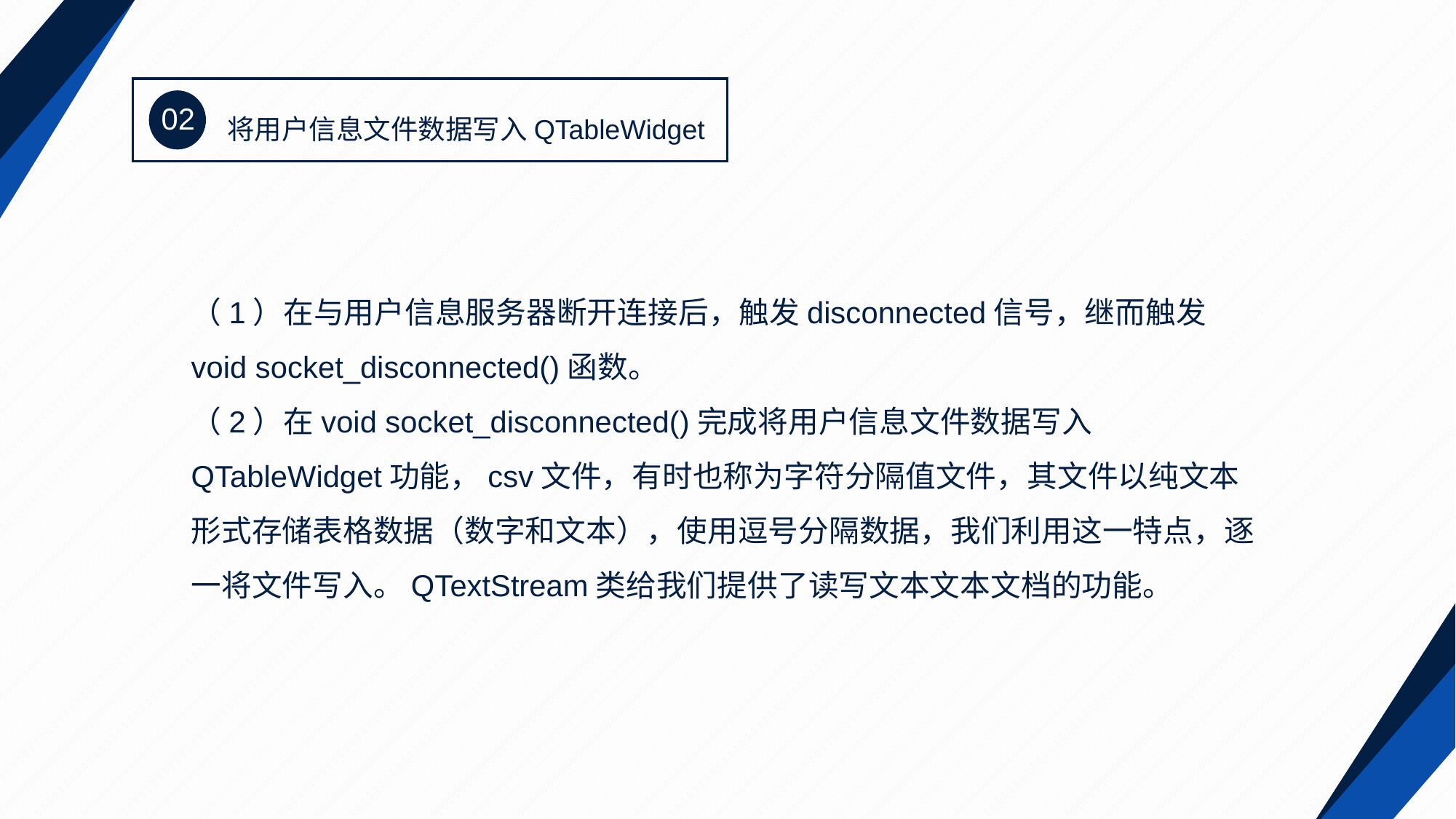

将用户信息文件数据写入QTableWidget
02
（1）在与用户信息服务器断开连接后，触发disconnected信号，继而触发void socket_disconnected()函数。
（2）在void socket_disconnected()完成将用户信息文件数据写入QTableWidget功能，csv文件，有时也称为字符分隔值文件，其文件以纯文本形式存储表格数据（数字和文本），使用逗号分隔数据，我们利用这一特点，逐一将文件写入。QTextStream类给我们提供了读写文本文本文档的功能。